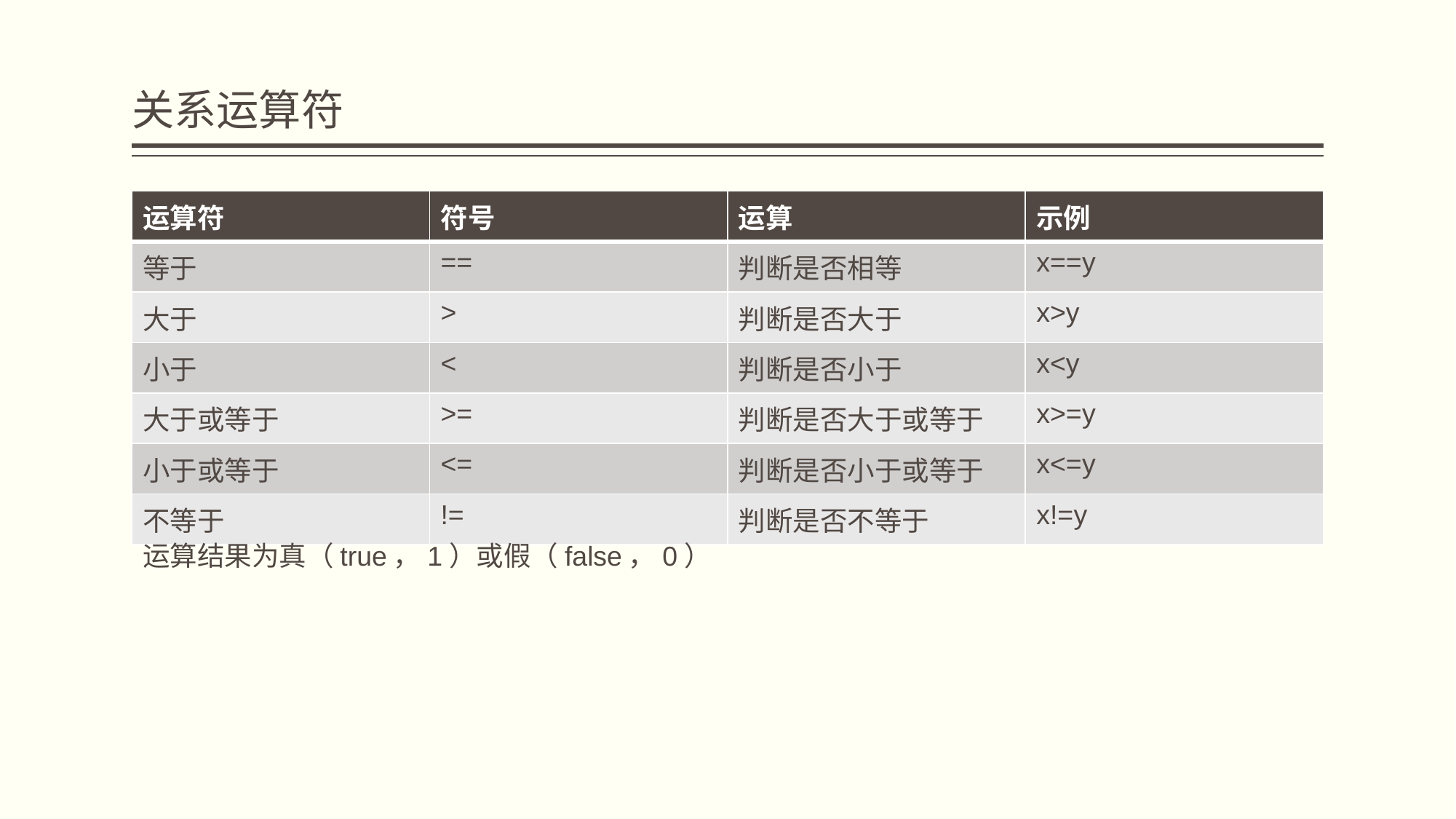

# 关系运算符
| 运算符 | 符号 | 运算 | 示例 |
| --- | --- | --- | --- |
| 等于 | == | 判断是否相等 | x==y |
| 大于 | > | 判断是否大于 | x>y |
| 小于 | < | 判断是否小于 | x<y |
| 大于或等于 | >= | 判断是否大于或等于 | x>=y |
| 小于或等于 | <= | 判断是否小于或等于 | x<=y |
| 不等于 | != | 判断是否不等于 | x!=y |
运算结果为真（true，1）或假（false，0）